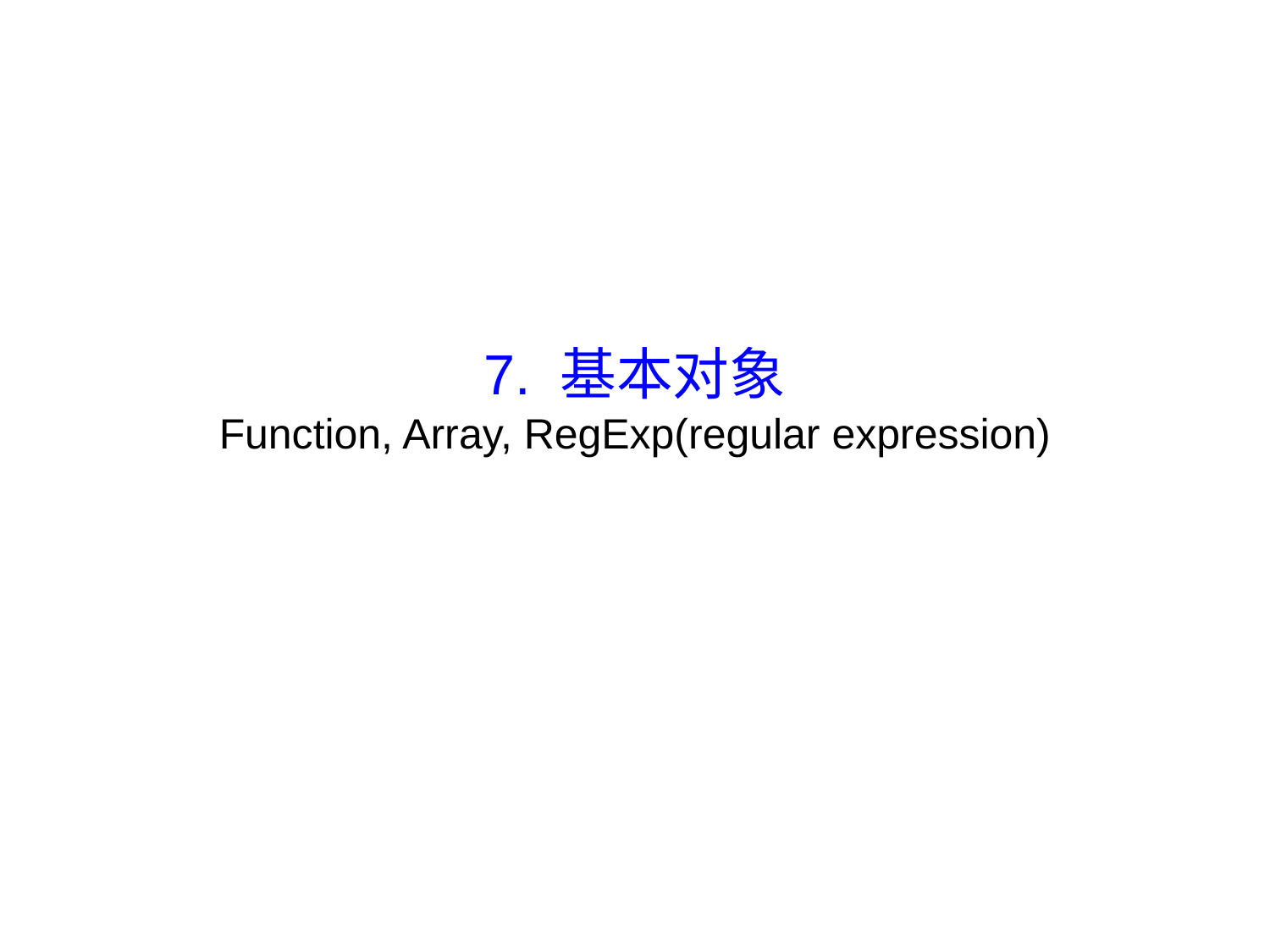

# 7. 基本对象 Function, Array, RegExp(regular expression)